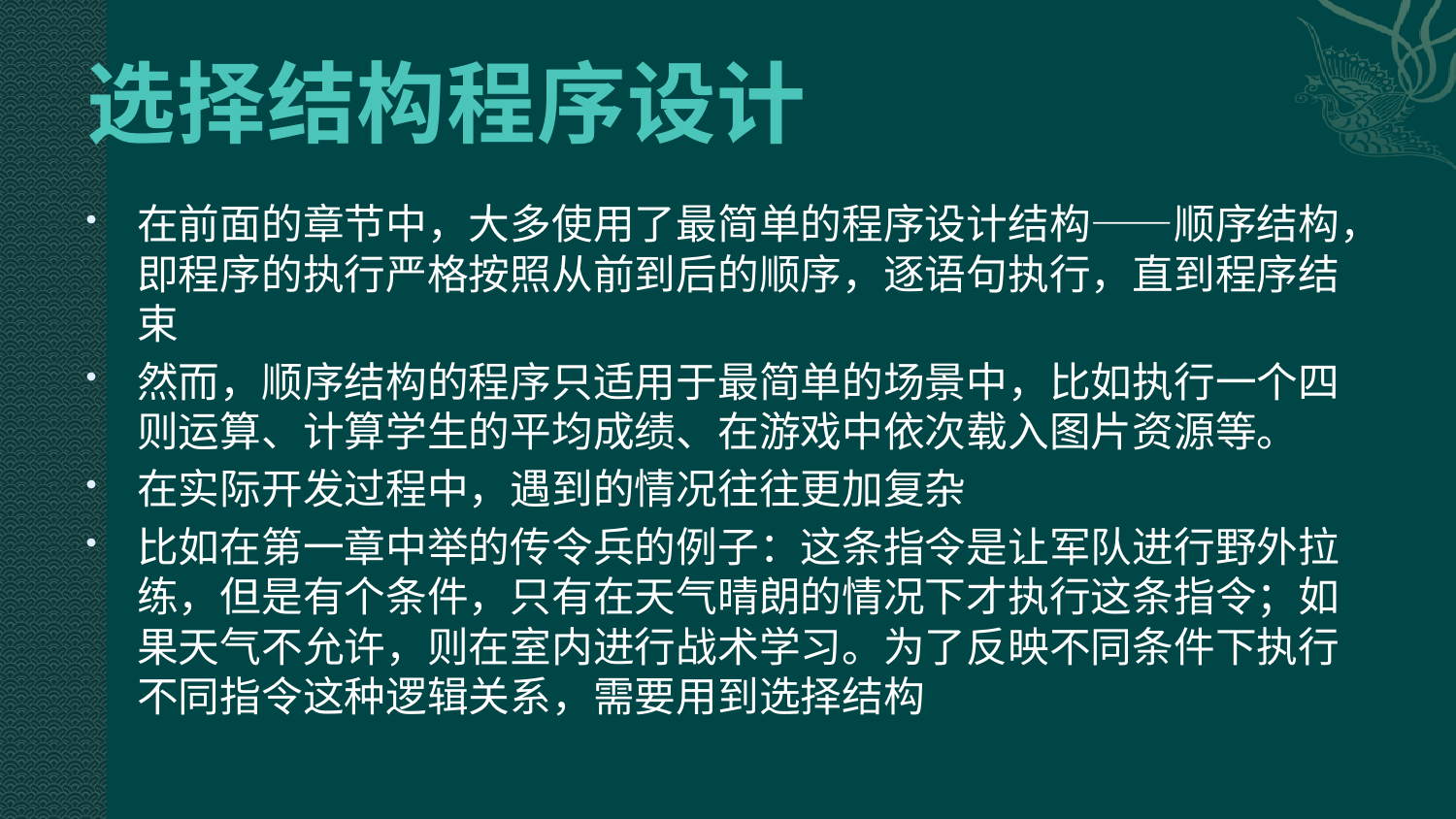

# 选择结构程序设计
在前面的章节中，大多使用了最简单的程序设计结构——顺序结构，即程序的执行严格按照从前到后的顺序，逐语句执行，直到程序结束
然而，顺序结构的程序只适用于最简单的场景中，比如执行一个四则运算、计算学生的平均成绩、在游戏中依次载入图片资源等。
在实际开发过程中，遇到的情况往往更加复杂
比如在第一章中举的传令兵的例子：这条指令是让军队进行野外拉练，但是有个条件，只有在天气晴朗的情况下才执行这条指令；如果天气不允许，则在室内进行战术学习。为了反映不同条件下执行不同指令这种逻辑关系，需要用到选择结构